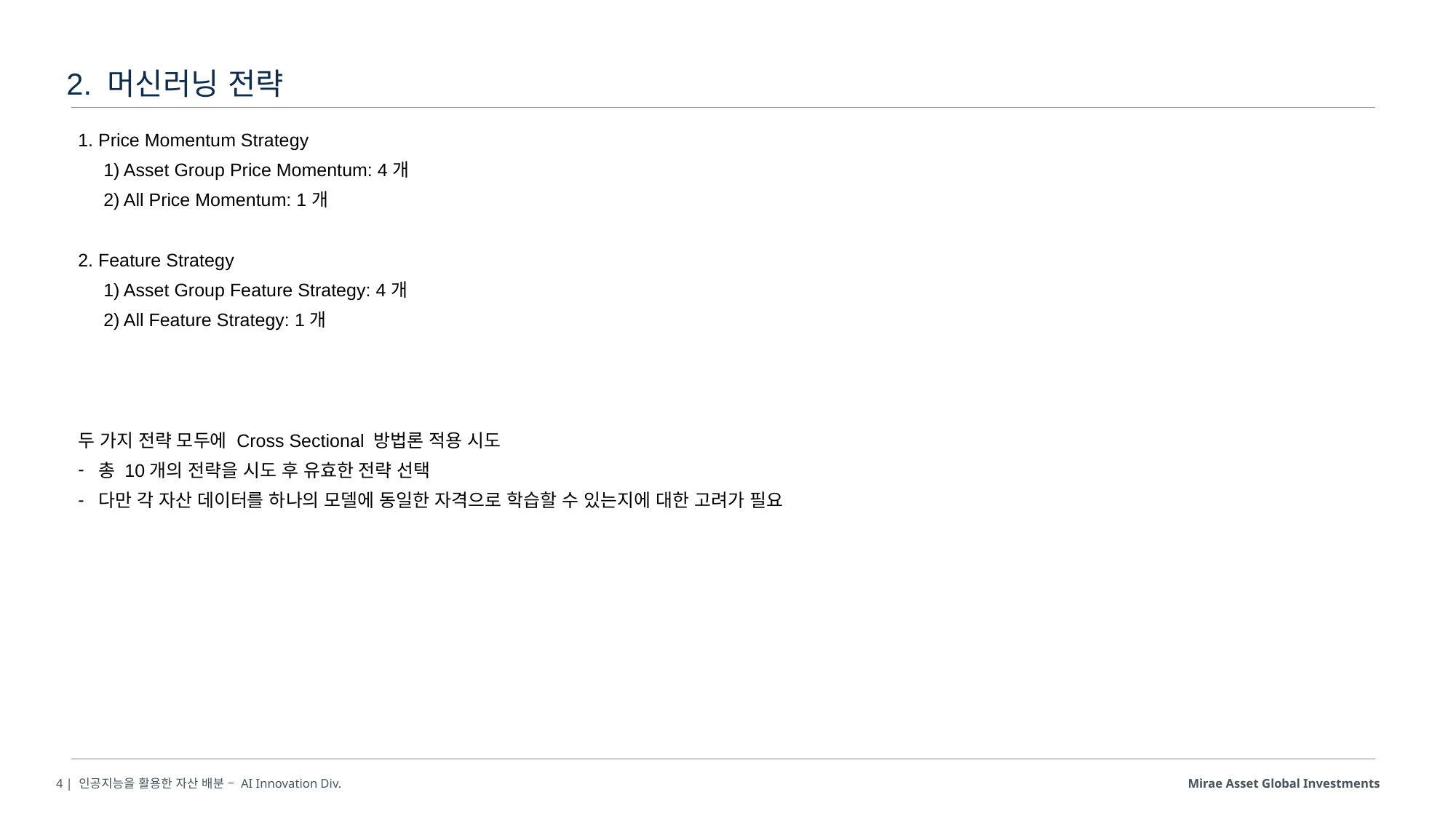

# 2. 머신러닝 전략
1. Price Momentum Strategy
     1) Asset Group Price Momentum: 4개
     2) All Price Momentum: 1개

2. Feature Strategy
     1) Asset Group Feature Strategy: 4개
     2) All Feature Strategy: 1개

두 가지 전략 모두에 Cross Sectional 방법론 적용 시도
총 10개의 전략을 시도 후 유효한 전략 선택
다만 각 자산 데이터를 하나의 모델에 동일한 자격으로 학습할 수 있는지에 대한 고려가 필요